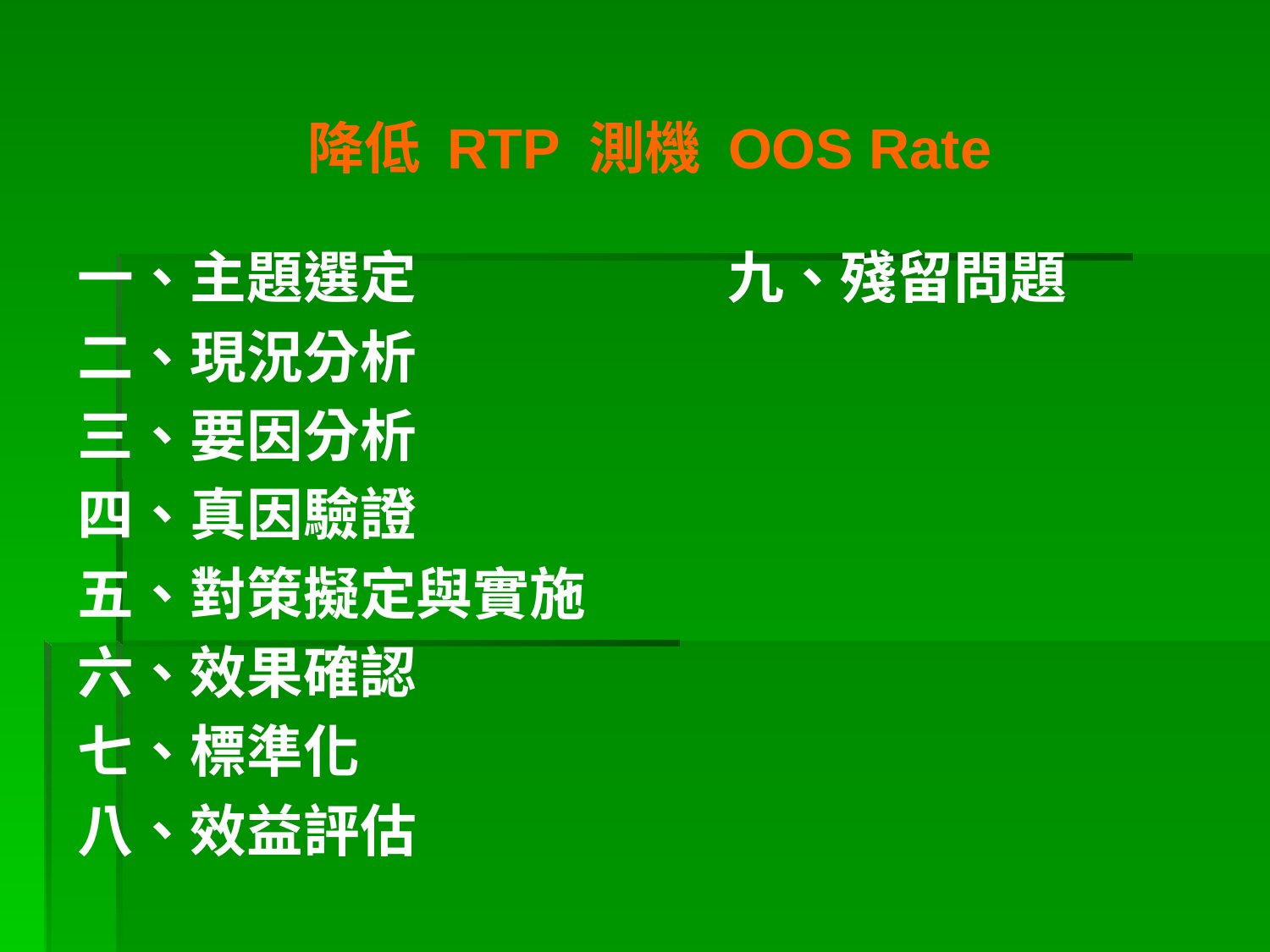

降低 RTP 測機 OOS Rate
一、主題選定
二、現況分析
三、要因分析
四、真因驗證
五、對策擬定與實施
六、效果確認
七、標準化
八、效益評估
九、殘留問題